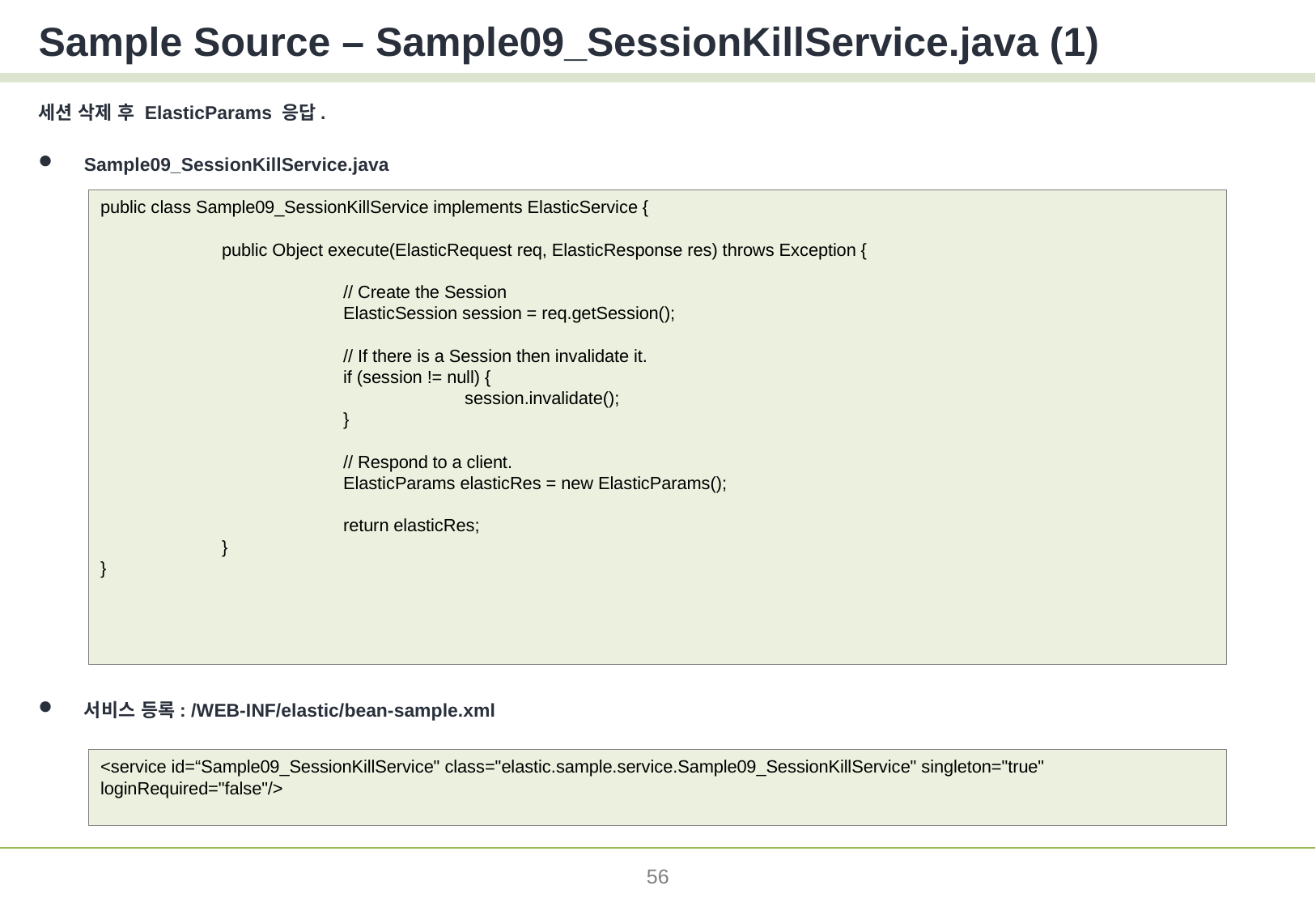

# Sample Source – Sample09_SessionKillService.java (1)
세션 삭제 후 ElasticParams 응답.

Sample09_SessionKillService.java

서비스 등록: /WEB-INF/elastic/bean-sample.xml

public class Sample09_SessionKillService implements ElasticService {

	public Object execute(ElasticRequest req, ElasticResponse res) throws Exception {

		// Create the Session
		ElasticSession session = req.getSession();

		// If there is a Session then invalidate it.
		if (session != null) {
			session.invalidate();
		}

		// Respond to a client.
		ElasticParams elasticRes = new ElasticParams();

		return elasticRes;
	}
}
<service id=“Sample09_SessionKillService" class="elastic.sample.service.Sample09_SessionKillService" singleton="true" loginRequired="false"/>
56